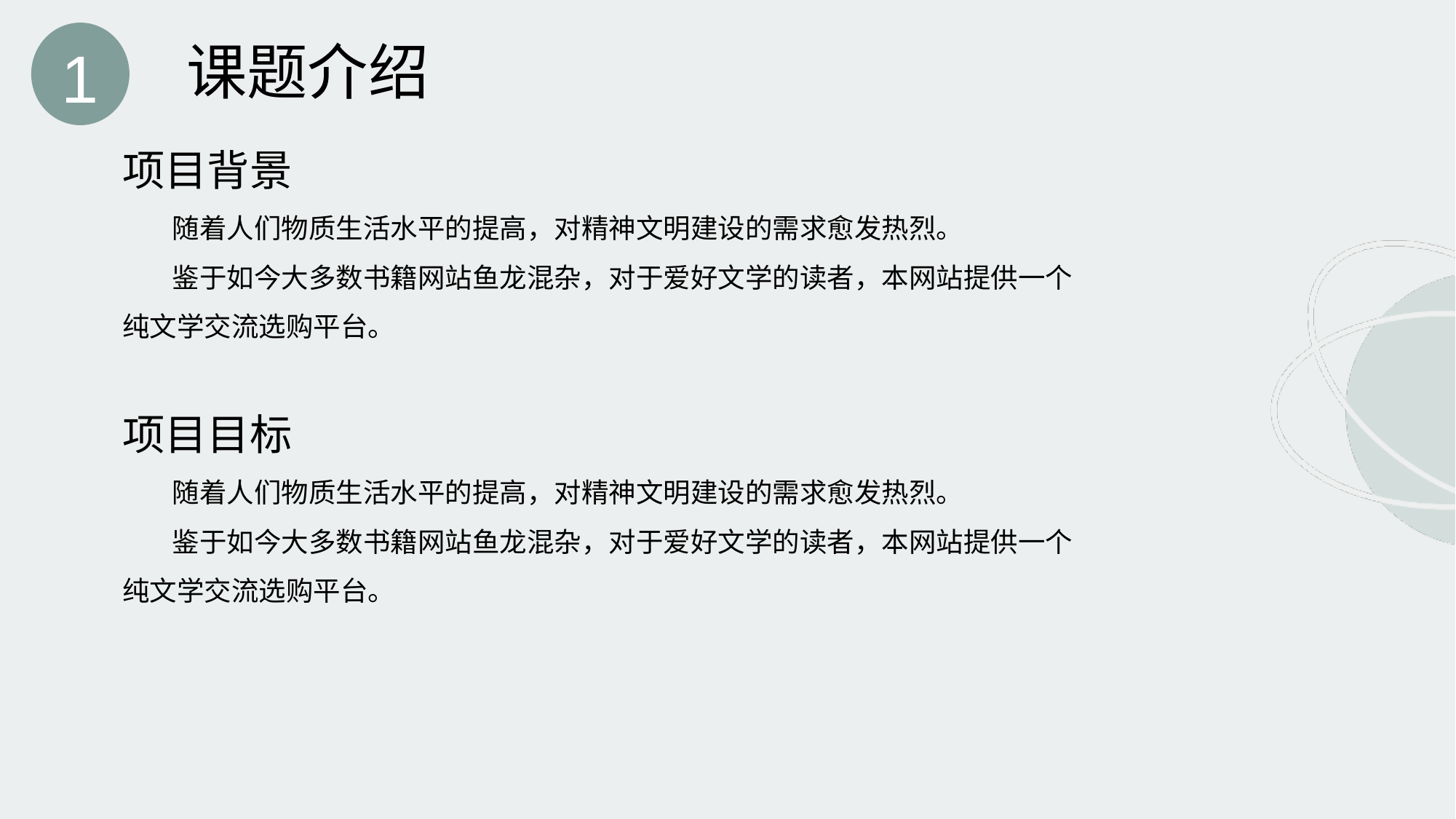

1
课题介绍
项目背景
       随着人们物质生活水平的提高，对精神文明建设的需求愈发热烈。
       鉴于如今大多数书籍网站鱼龙混杂，对于爱好文学的读者，本网站提供一个纯文学交流选购平台。
项目目标
       随着人们物质生活水平的提高，对精神文明建设的需求愈发热烈。
       鉴于如今大多数书籍网站鱼龙混杂，对于爱好文学的读者，本网站提供一个纯文学交流选购平台。